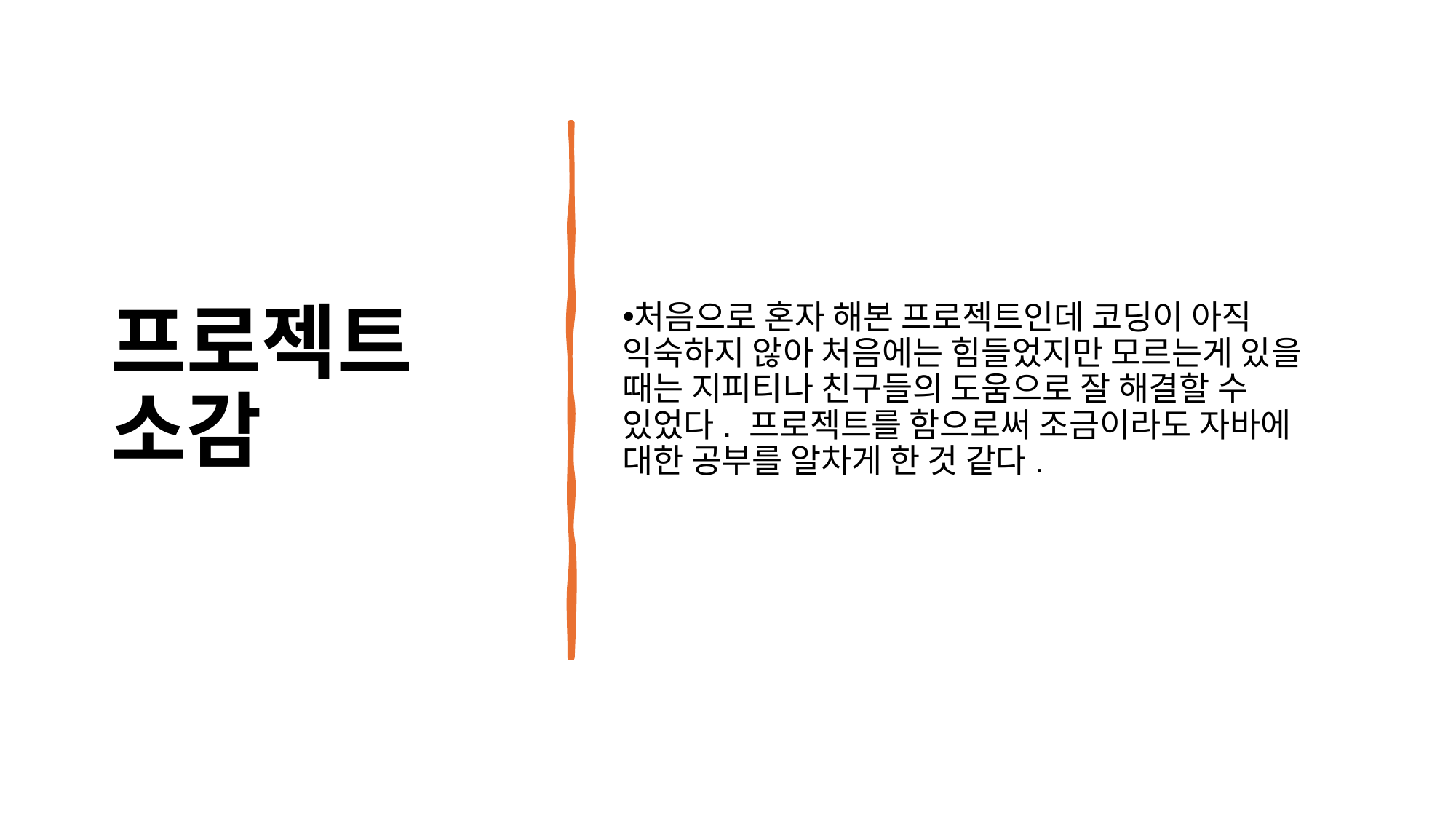

프로젝트 소감
처음으로 혼자 해본 프로젝트인데 코딩이 아직 익숙하지 않아 처음에는 힘들었지만 모르는게 있을 때는 지피티나 친구들의 도움으로 잘 해결할 수 있었다. 프로젝트를 함으로써 조금이라도 자바에 대한 공부를 알차게 한 것 같다.